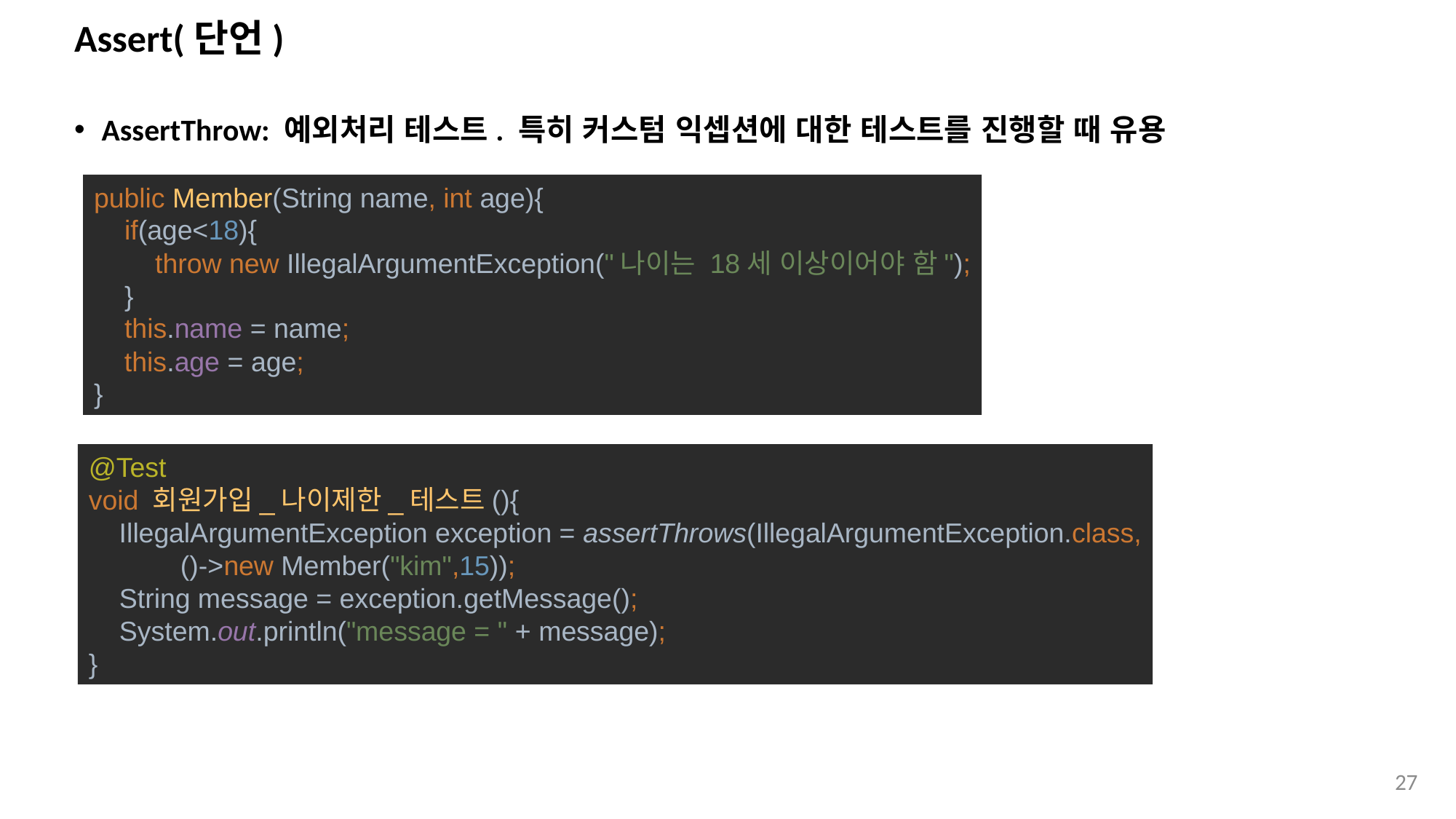

# Assert(단언)
AssertThrow: 예외처리 테스트. 특히 커스텀 익셉션에 대한 테스트를 진행할 때 유용

public Member(String name, int age){
    if(age<18){
        throw new IllegalArgumentException("나이는 18세 이상이어야 함");
    }
    this.name = name;
    this.age = age;
}
@Test
void 회원가입_나이제한_테스트(){
    IllegalArgumentException exception = assertThrows(IllegalArgumentException.class,
            ()->new Member("kim",15));
    String message = exception.getMessage();
    System.out.println("message = " + message);
}
27